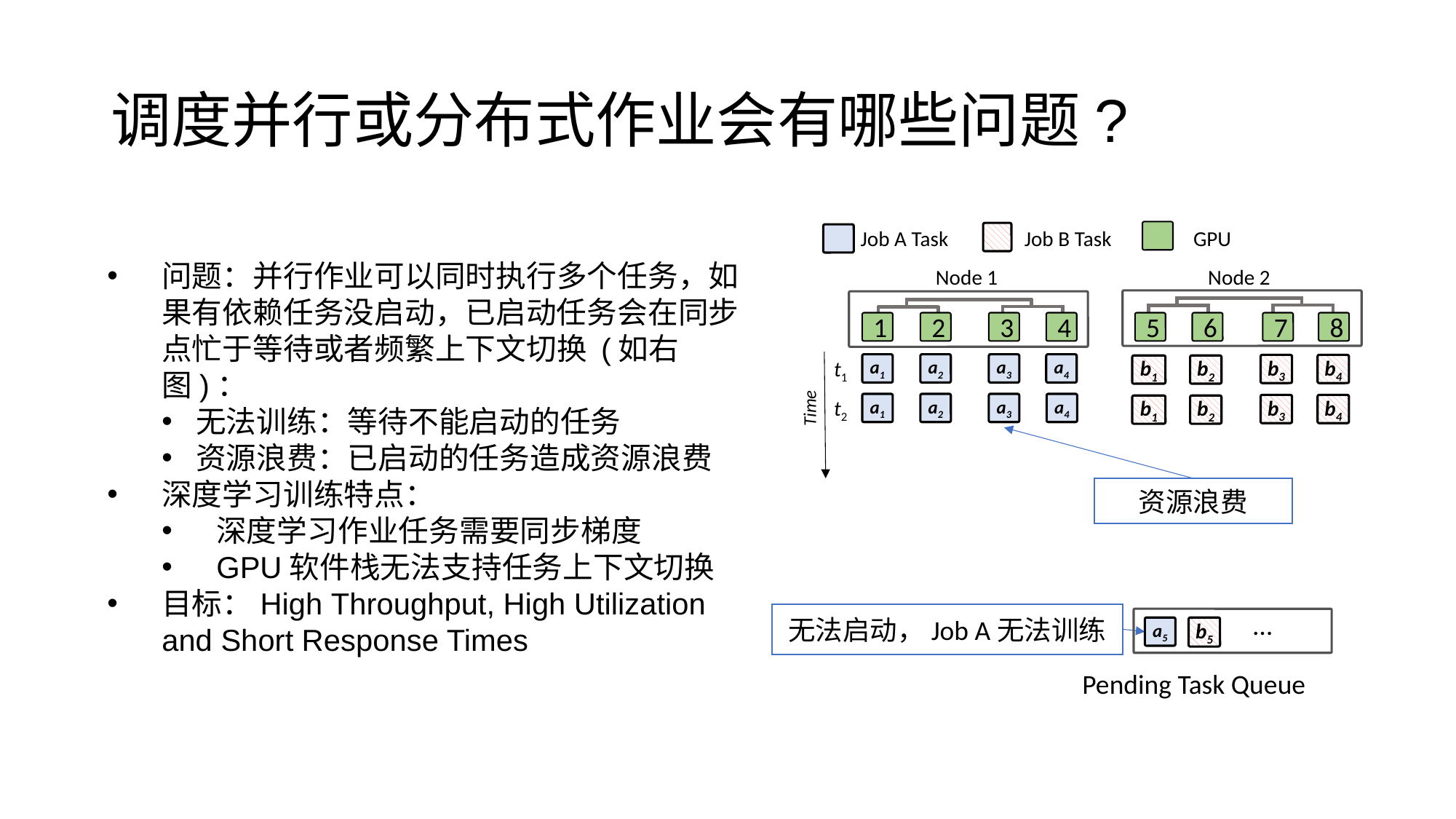

# 调度并行或分布式作业会有哪些问题?
Job B Task
GPU
Job A Task

问题：并行作业可以同时执行多个任务，如果有依赖任务没启动，已启动任务会在同步点忙于等待或者频繁上下文切换 (如右图)：
无法训练：等待不能启动的任务
资源浪费：已启动的任务造成资源浪费
深度学习训练特点：
深度学习作业任务需要同步梯度
GPU软件栈无法支持任务上下文切换
目标：High Throughput, High Utilization and Short Response Times
Node 1
Node 2

1
2
3
4
5
6
7
8
t1
a1
a2
a3
a4
b3
b4
b2
b1
t2
Time
a1
a2
a3
a4
b3
b4
b2
b1
资源浪费

…
无法启动，Job A无法训练

a5
b5
Pending Task Queue